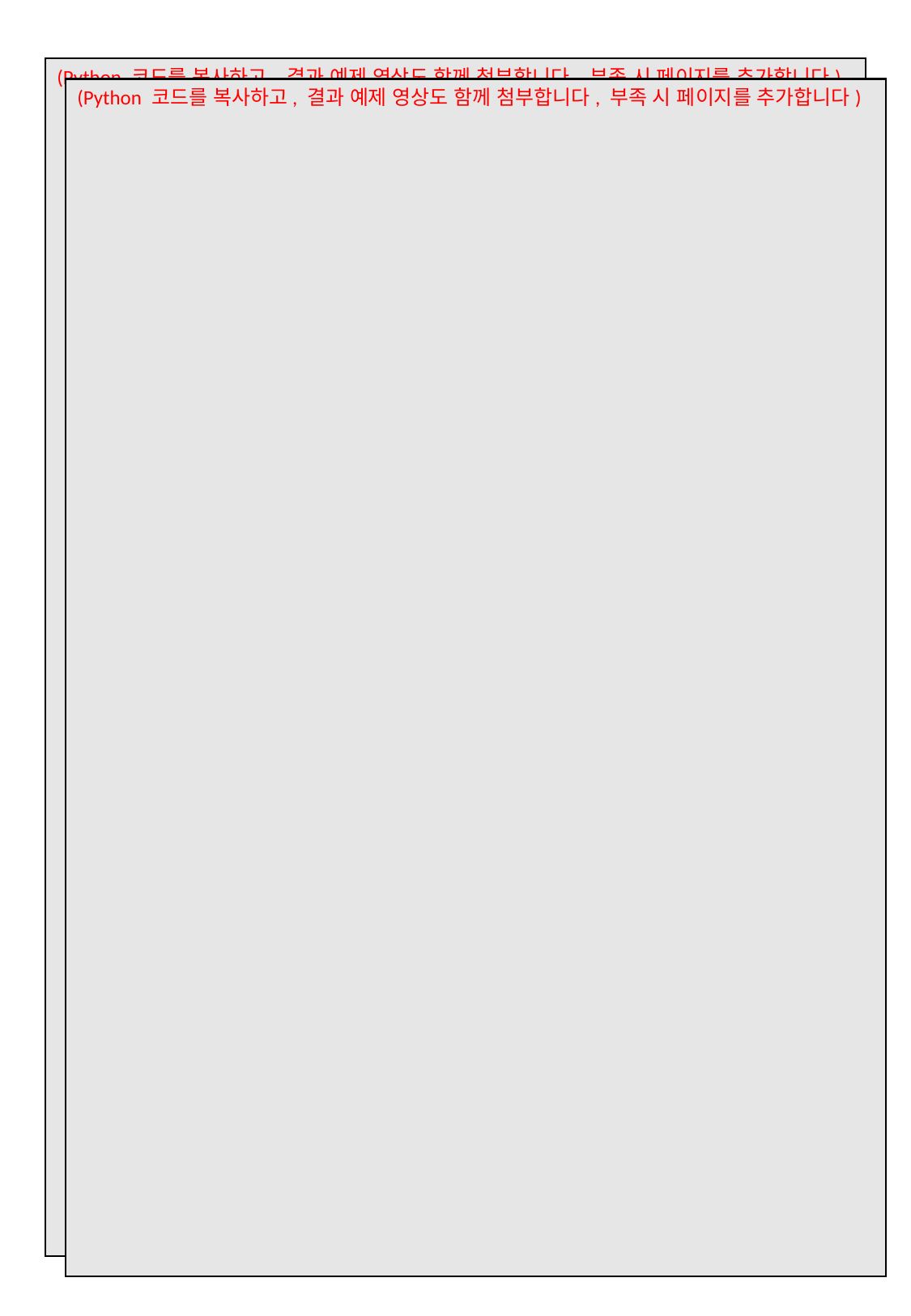

(Python 코드를 복사하고, 결과 예제 영상도 함께 첨부합니다, 부족 시 페이지를 추가합니다)
#
(Python 코드를 복사하고, 결과 예제 영상도 함께 첨부합니다, 부족 시 페이지를 추가합니다)